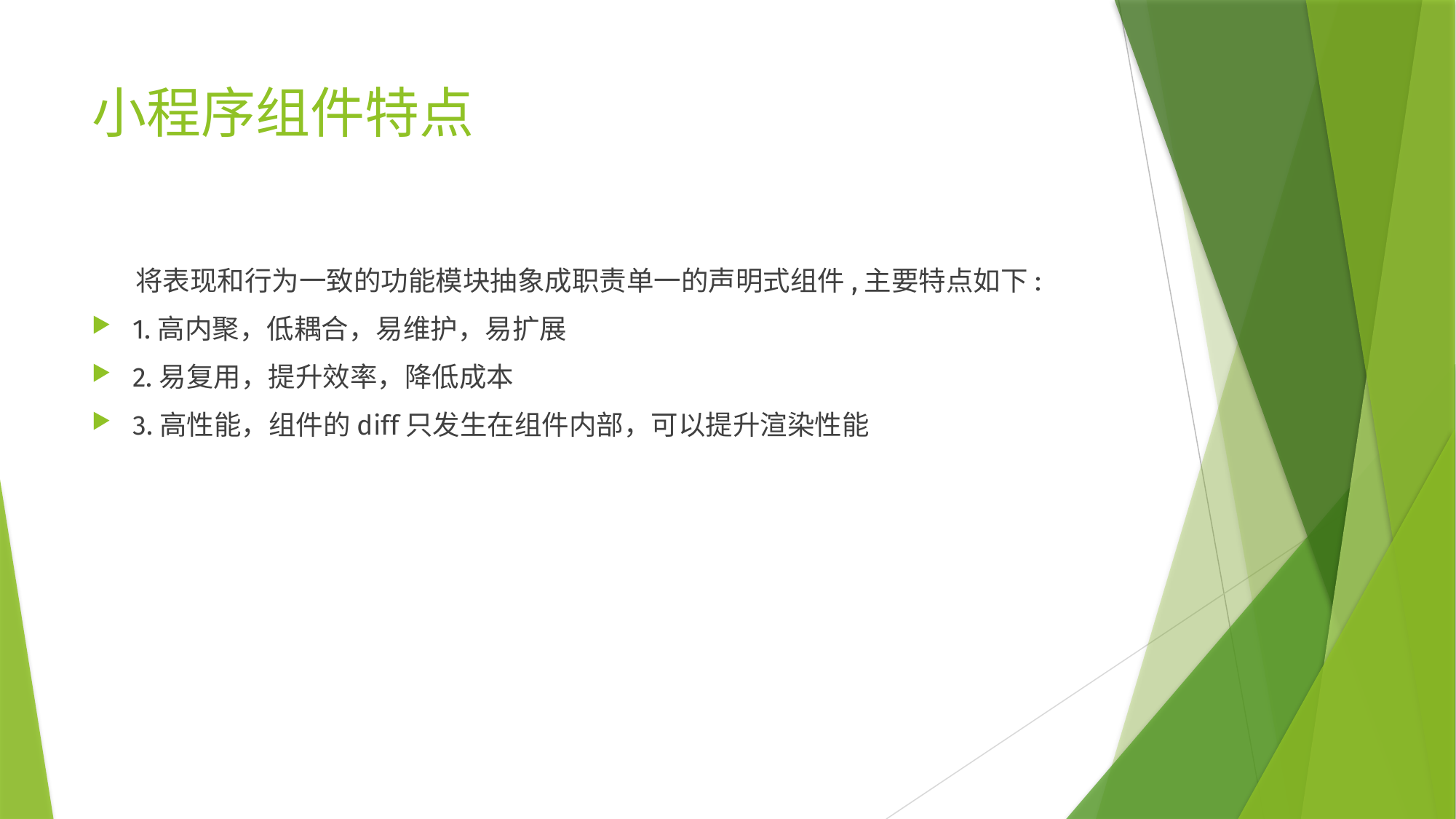

# 小程序组件特点
      将表现和行为一致的功能模块抽象成职责单一的声明式组件,主要特点如下:
1.高内聚，低耦合，易维护，易扩展
2.易复用，提升效率，降低成本
3.高性能，组件的diff只发生在组件内部，可以提升渲染性能